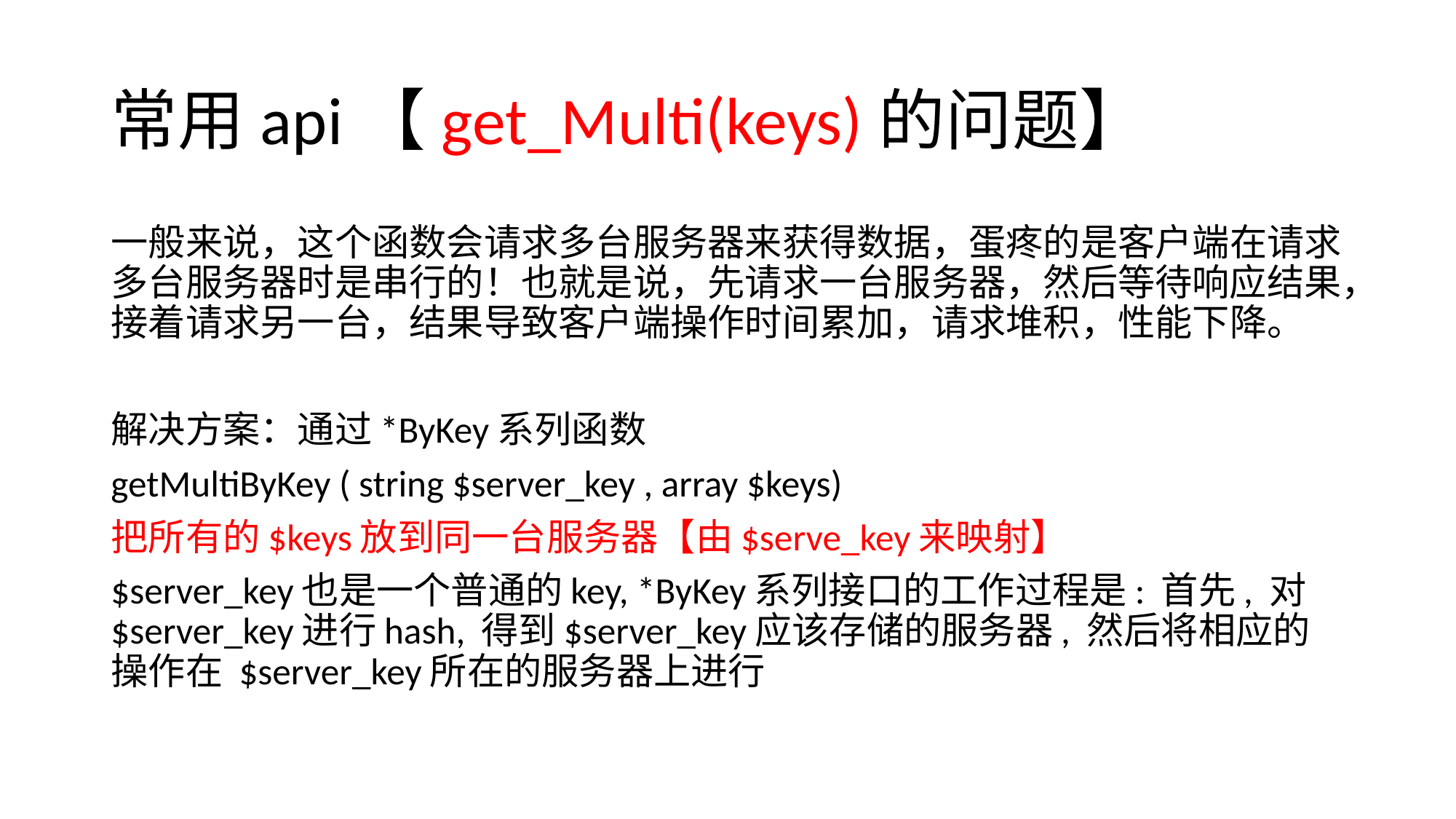

# 常用api【get_Multi(keys)的问题】
一般来说，这个函数会请求多台服务器来获得数据，蛋疼的是客户端在请求多台服务器时是串行的！也就是说，先请求一台服务器，然后等待响应结果，接着请求另一台，结果导致客户端操作时间累加，请求堆积，性能下降。

解决方案：通过*ByKey系列函数
getMultiByKey ( string $server_key , array $keys)
把所有的$keys放到同一台服务器【由$serve_key来映射】
$server_key也是一个普通的key, *ByKey系列接口的工作过程是: 首先, 对$server_key进行hash, 得到$server_key应该存储的服务器, 然后将相应的操作在 $server_key所在的服务器上进行